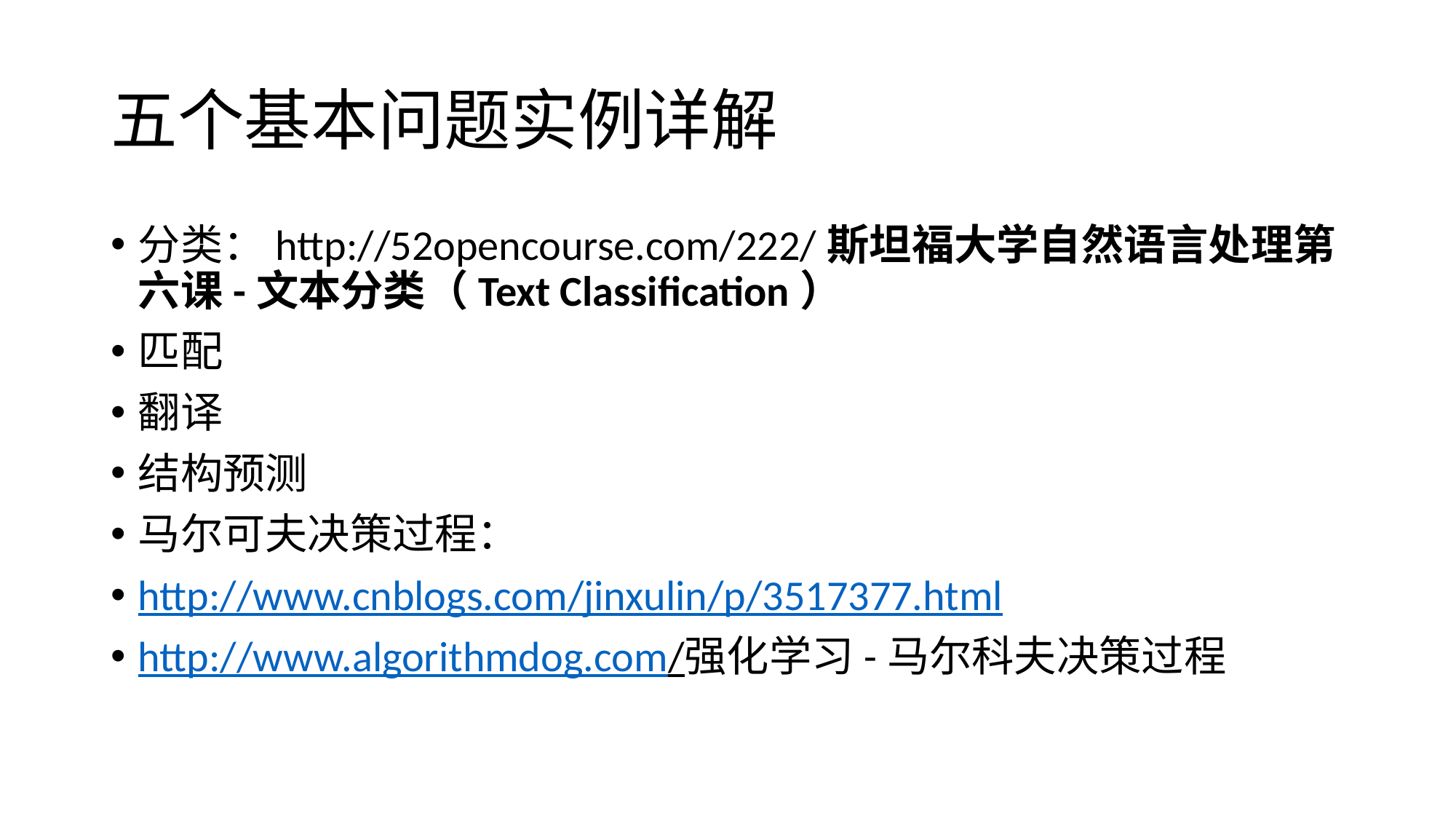

# 五个基本问题实例详解
分类：http://52opencourse.com/222/斯坦福大学自然语言处理第六课-文本分类（Text Classification）
匹配
翻译
结构预测
马尔可夫决策过程：
http://www.cnblogs.com/jinxulin/p/3517377.html
http://www.algorithmdog.com/强化学习-马尔科夫决策过程